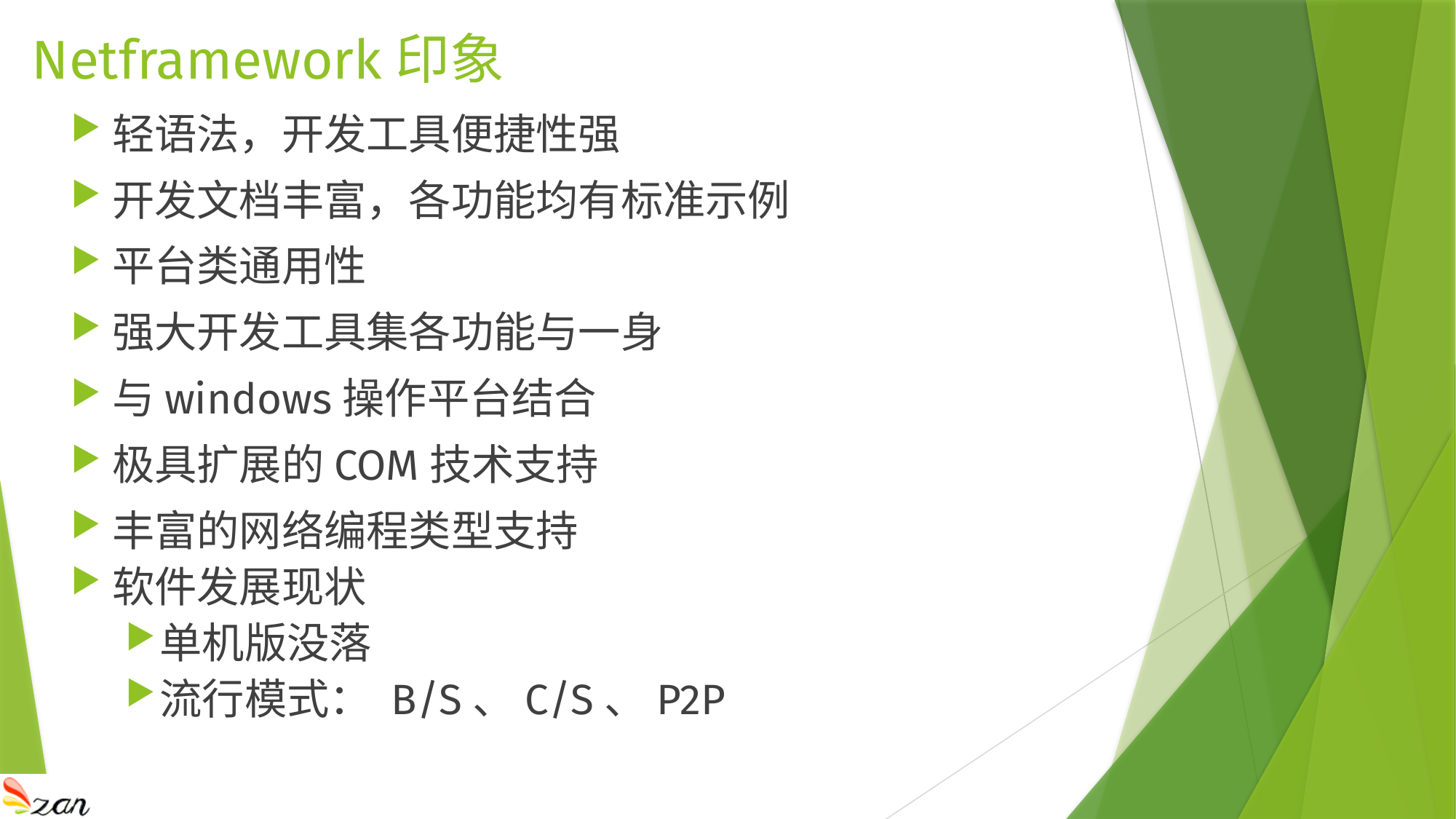

# Netframework印象
轻语法，开发工具便捷性强
开发文档丰富，各功能均有标准示例
平台类通用性
强大开发工具集各功能与一身
与windows操作平台结合
极具扩展的COM技术支持
丰富的网络编程类型支持
软件发展现状
单机版没落
流行模式： B/S、C/S、P2P